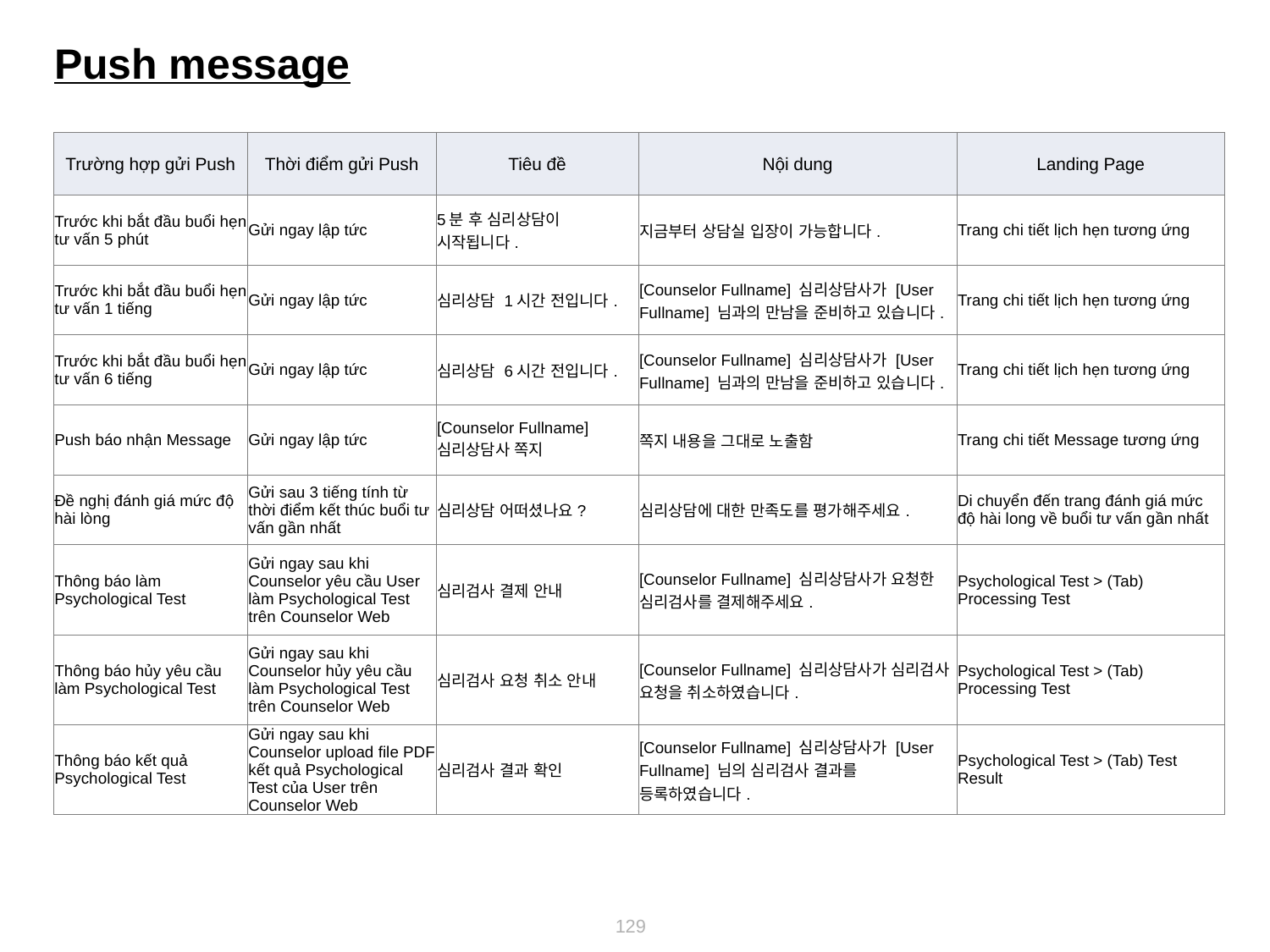

Push message
| Trường hợp gửi Push | Thời điểm gửi Push | Tiêu đề | Nội dung | Landing Page |
| --- | --- | --- | --- | --- |
| Trước khi bắt đầu buổi hẹn tư vấn 5 phút | Gửi ngay lập tức | 5분 후 심리상담이 시작됩니다. | 지금부터 상담실 입장이 가능합니다. | Trang chi tiết lịch hẹn tương ứng |
| Trước khi bắt đầu buổi hẹn tư vấn 1 tiếng | Gửi ngay lập tức | 심리상담 1시간 전입니다. | [Counselor Fullname] 심리상담사가 [User Fullname] 님과의 만남을 준비하고 있습니다. | Trang chi tiết lịch hẹn tương ứng |
| Trước khi bắt đầu buổi hẹn tư vấn 6 tiếng | Gửi ngay lập tức | 심리상담 6시간 전입니다. | [Counselor Fullname] 심리상담사가 [User Fullname] 님과의 만남을 준비하고 있습니다. | Trang chi tiết lịch hẹn tương ứng |
| Push báo nhận Message | Gửi ngay lập tức | [Counselor Fullname] 심리상담사 쪽지 | 쪽지 내용을 그대로 노출함 | Trang chi tiết Message tương ứng |
| Đề nghị đánh giá mức độ hài lòng | Gửi sau 3 tiếng tính từ thời điểm kết thúc buổi tư vấn gần nhất | 심리상담 어떠셨나요? | 심리상담에 대한 만족도를 평가해주세요. | Di chuyển đến trang đánh giá mức độ hài long về buổi tư vấn gần nhất |
| Thông báo làm Psychological Test | Gửi ngay sau khi Counselor yêu cầu User làm Psychological Test trên Counselor Web | 심리검사 결제 안내 | [Counselor Fullname] 심리상담사가 요청한 심리검사를 결제해주세요. | Psychological Test > (Tab) Processing Test |
| Thông báo hủy yêu cầu làm Psychological Test | Gửi ngay sau khi Counselor hủy yêu cầu làm Psychological Test trên Counselor Web | 심리검사 요청 취소 안내 | [Counselor Fullname] 심리상담사가 심리검사 요청을 취소하였습니다. | Psychological Test > (Tab) Processing Test |
| Thông báo kết quả Psychological Test | Gửi ngay sau khi Counselor upload file PDF kết quả Psychological Test của User trên Counselor Web | 심리검사 결과 확인 | [Counselor Fullname] 심리상담사가 [User Fullname] 님의 심리검사 결과를 등록하였습니다. | Psychological Test > (Tab) Test Result |
129